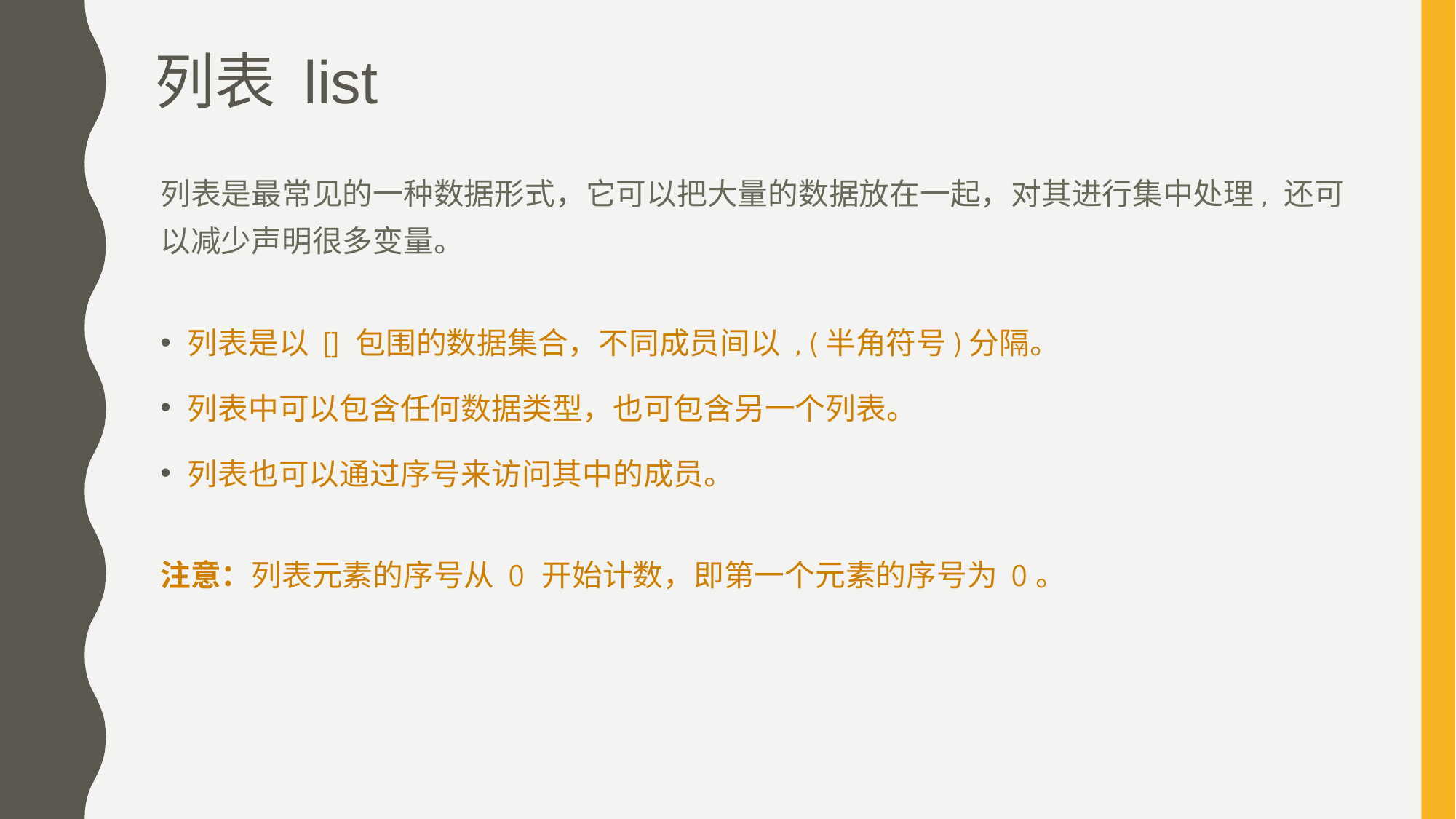

# 列表 list
列表是最常见的一种数据形式，它可以把大量的数据放在一起，对其进行集中处理, 还可以减少声明很多变量。

列表是以 [] 包围的数据集合，不同成员间以 , (半角符号)分隔。
列表中可以包含任何数据类型，也可包含另一个列表。
列表也可以通过序号来访问其中的成员。

注意：列表元素的序号从 0 开始计数，即第一个元素的序号为 0。